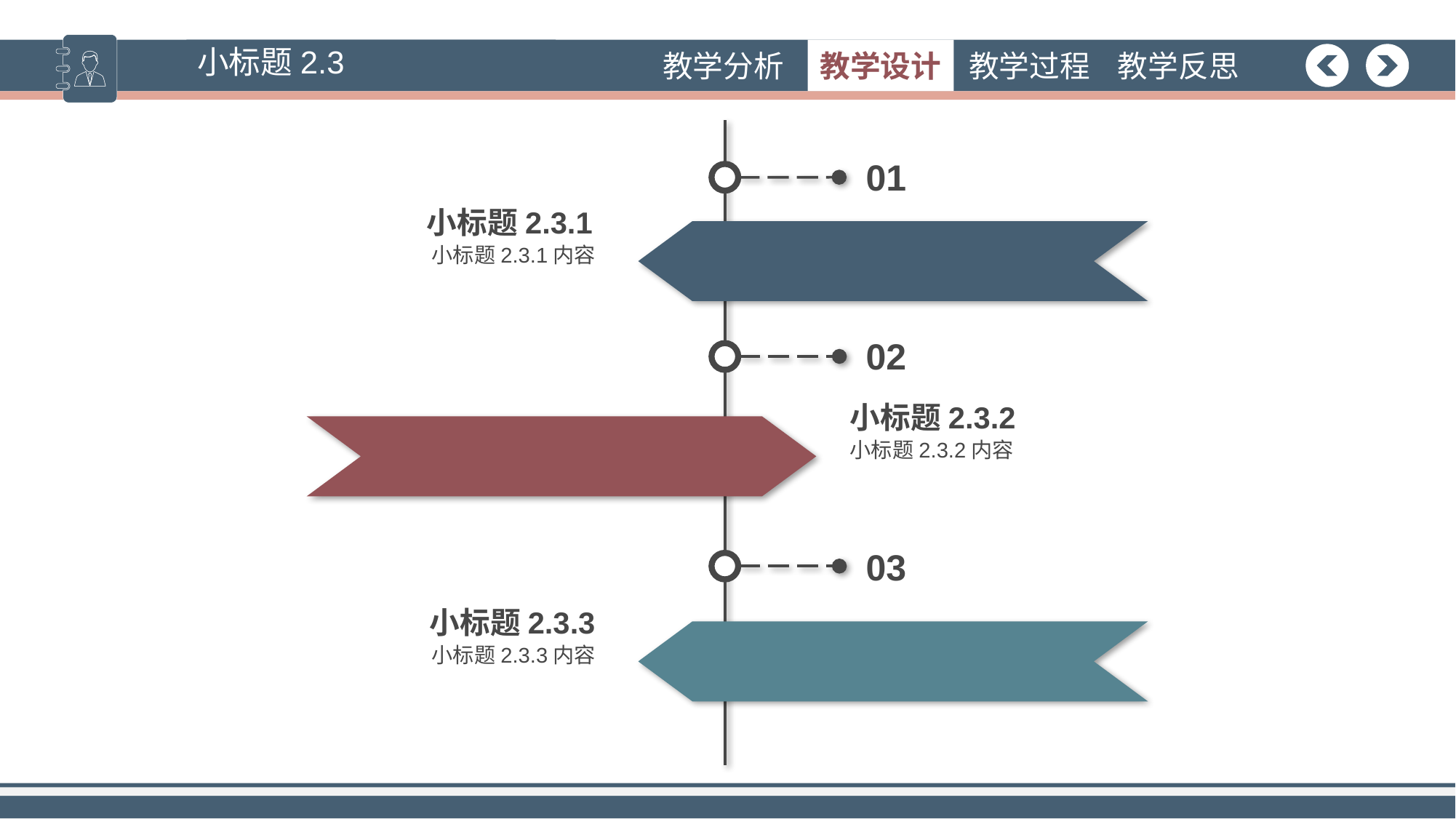

小标题2.3
01

小标题2.3.1
小标题2.3.1内容

02

小标题2.3.2
小标题2.3.2内容

03

小标题2.3.3
小标题2.3.3内容